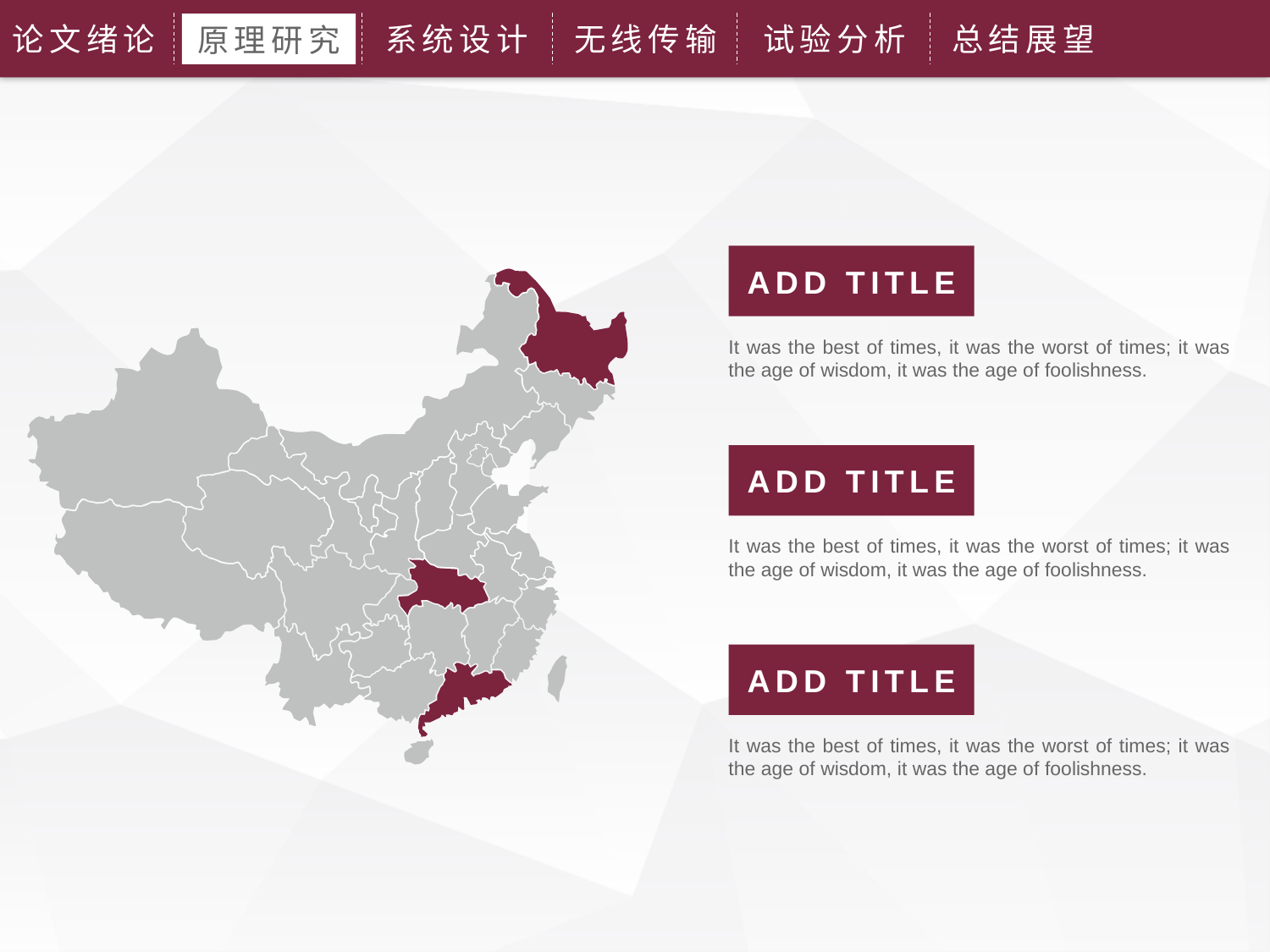

论文绪论
系统设计
无线传输
试验分析
总结展望
原理研究
ADD TITLE
It was the best of times, it was the worst of times; it was the age of wisdom, it was the age of foolishness.
ADD TITLE
It was the best of times, it was the worst of times; it was the age of wisdom, it was the age of foolishness.
ADD TITLE
It was the best of times, it was the worst of times; it was the age of wisdom, it was the age of foolishness.